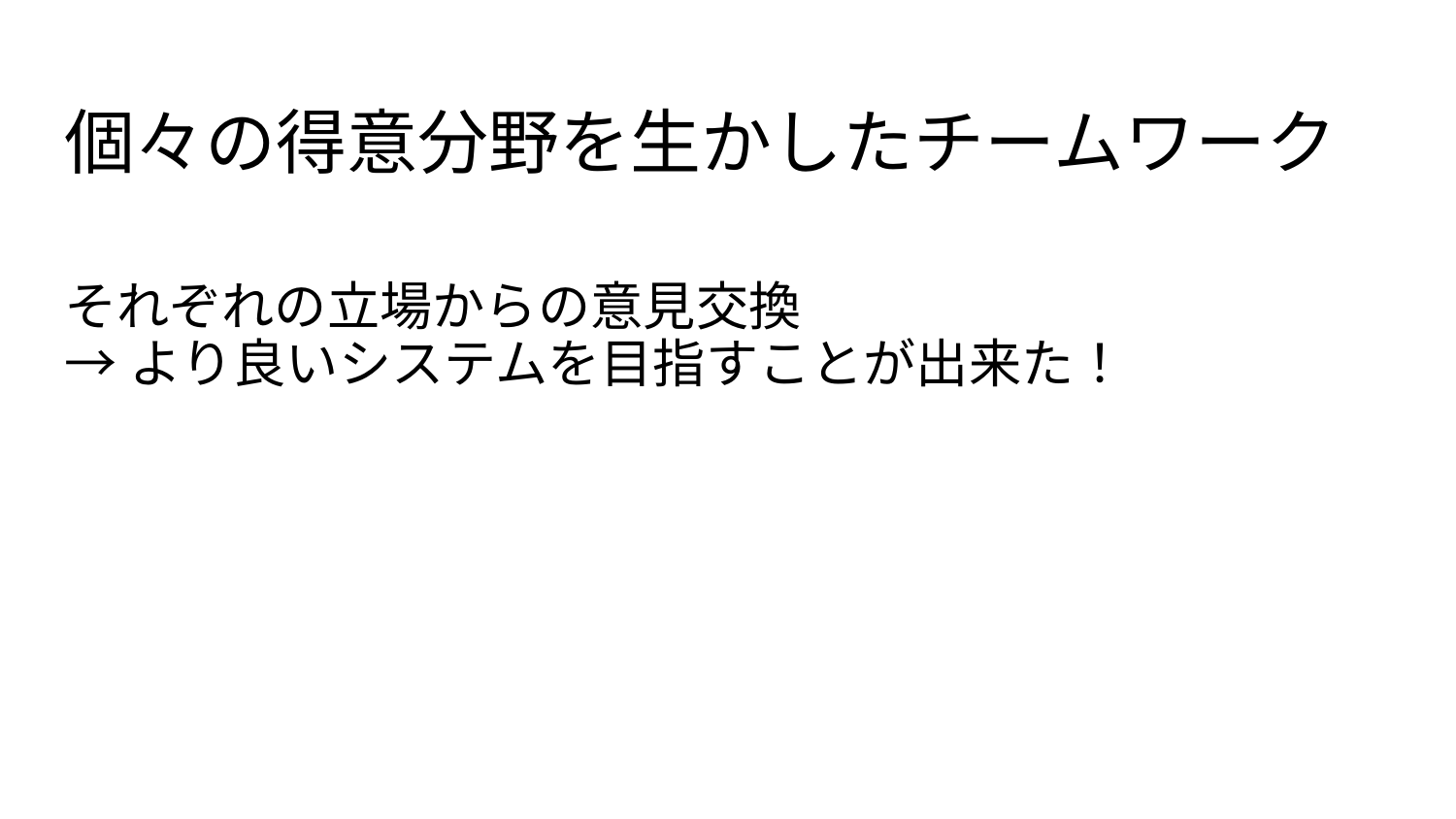

# 個々の得意分野を生かしたチームワーク

それぞれの立場からの意見交換
→より良いシステムを目指すことが出来た！